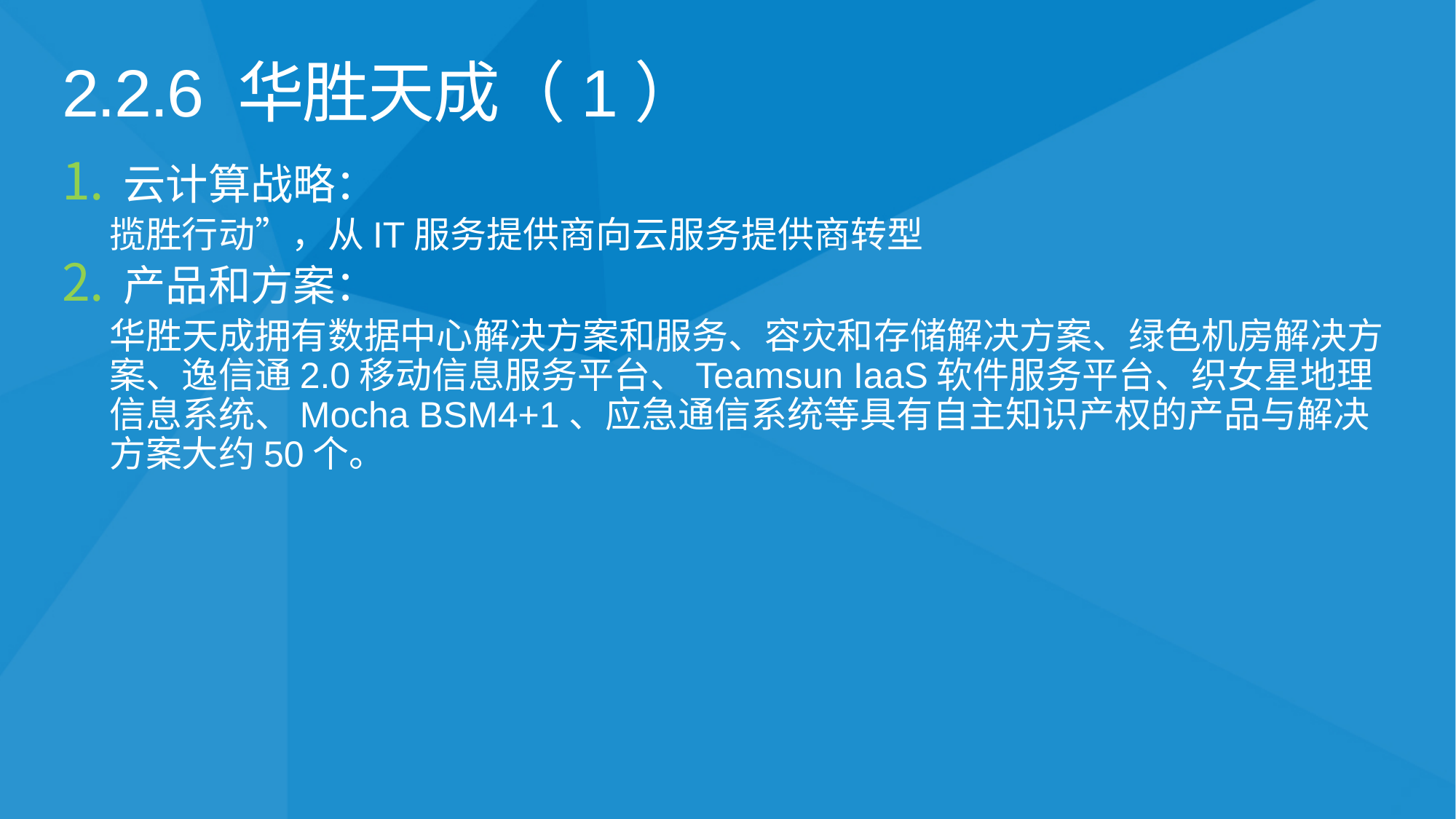

# 2.2.6 华胜天成（1）
云计算战略：
揽胜行动”，从IT服务提供商向云服务提供商转型
产品和方案：
华胜天成拥有数据中心解决方案和服务、容灾和存储解决方案、绿色机房解决方案、逸信通2.0移动信息服务平台、Teamsun IaaS软件服务平台、织女星地理信息系统、Mocha BSM4+1、应急通信系统等具有自主知识产权的产品与解决方案大约50个。